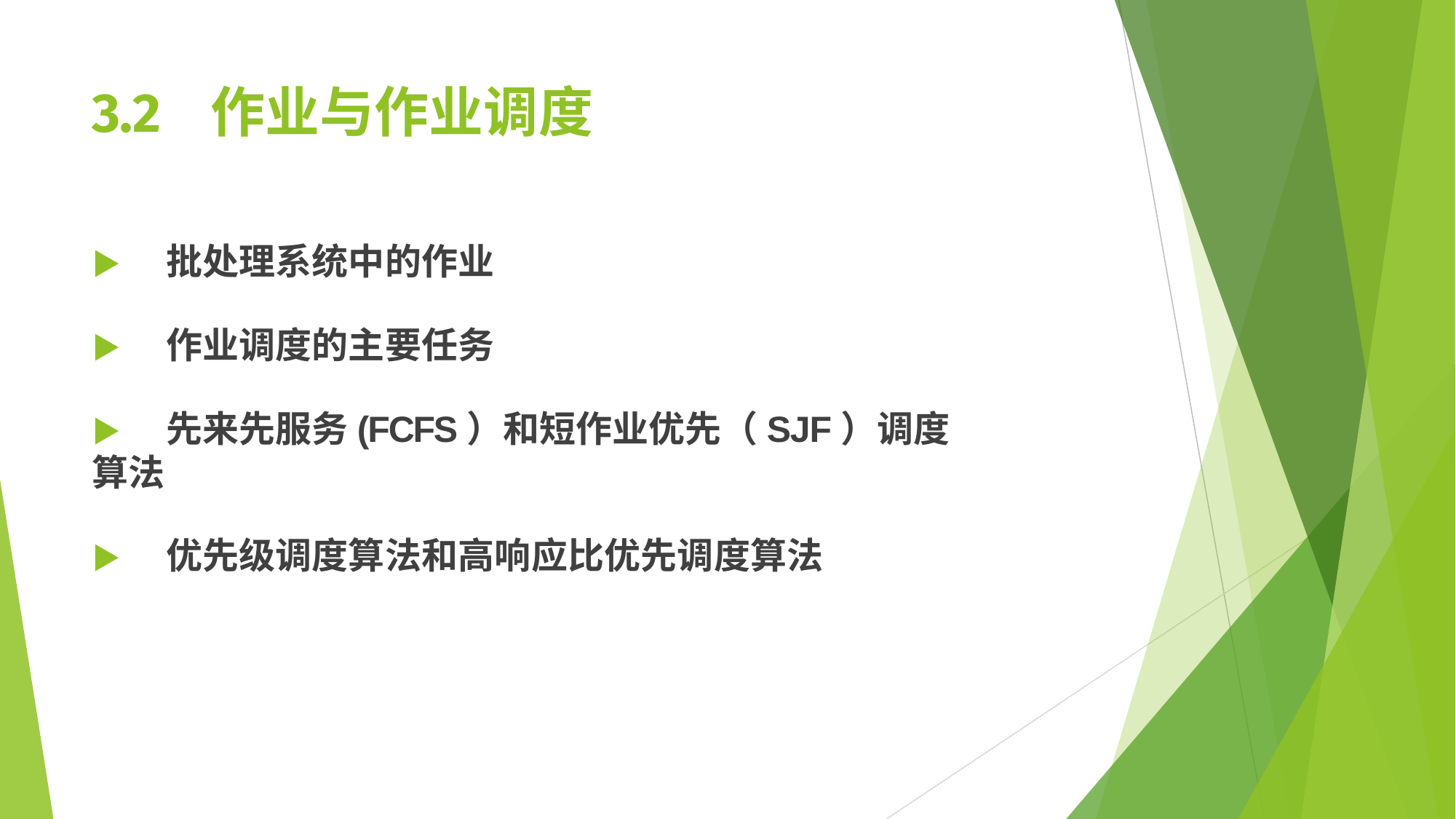

# 3.2	作业与作业调度
▶	批处理系统中的作业

▶	作业调度的主要任务

▶	先来先服务(FCFS）和短作业优先（SJF）调度算法

▶	优先级调度算法和高响应比优先调度算法